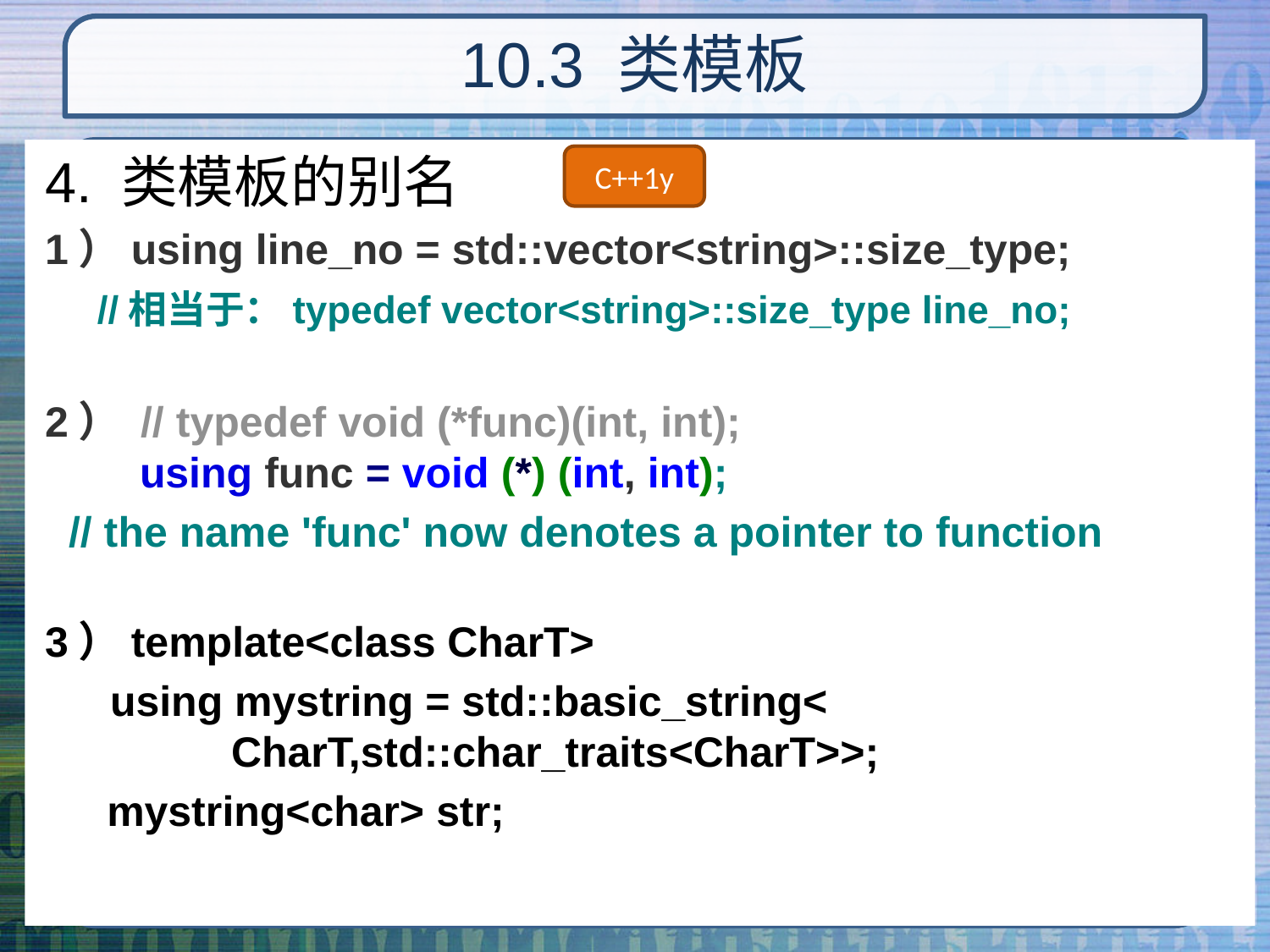

# 10.3 类模板
4. 类模板的别名
1）using line_no = std::vector<string>::size_type;
　//相当于：typedef vector<string>::size_type line_no;

2） // typedef void (*func)(int, int);
　　using func = void (*) (int, int);
  // the name 'func' now denotes a pointer to function
3）template<class CharT>
　using mystring = std::basic_string< CharT,std::char_traits<CharT>>;
　 mystring<char> str;

C++1y